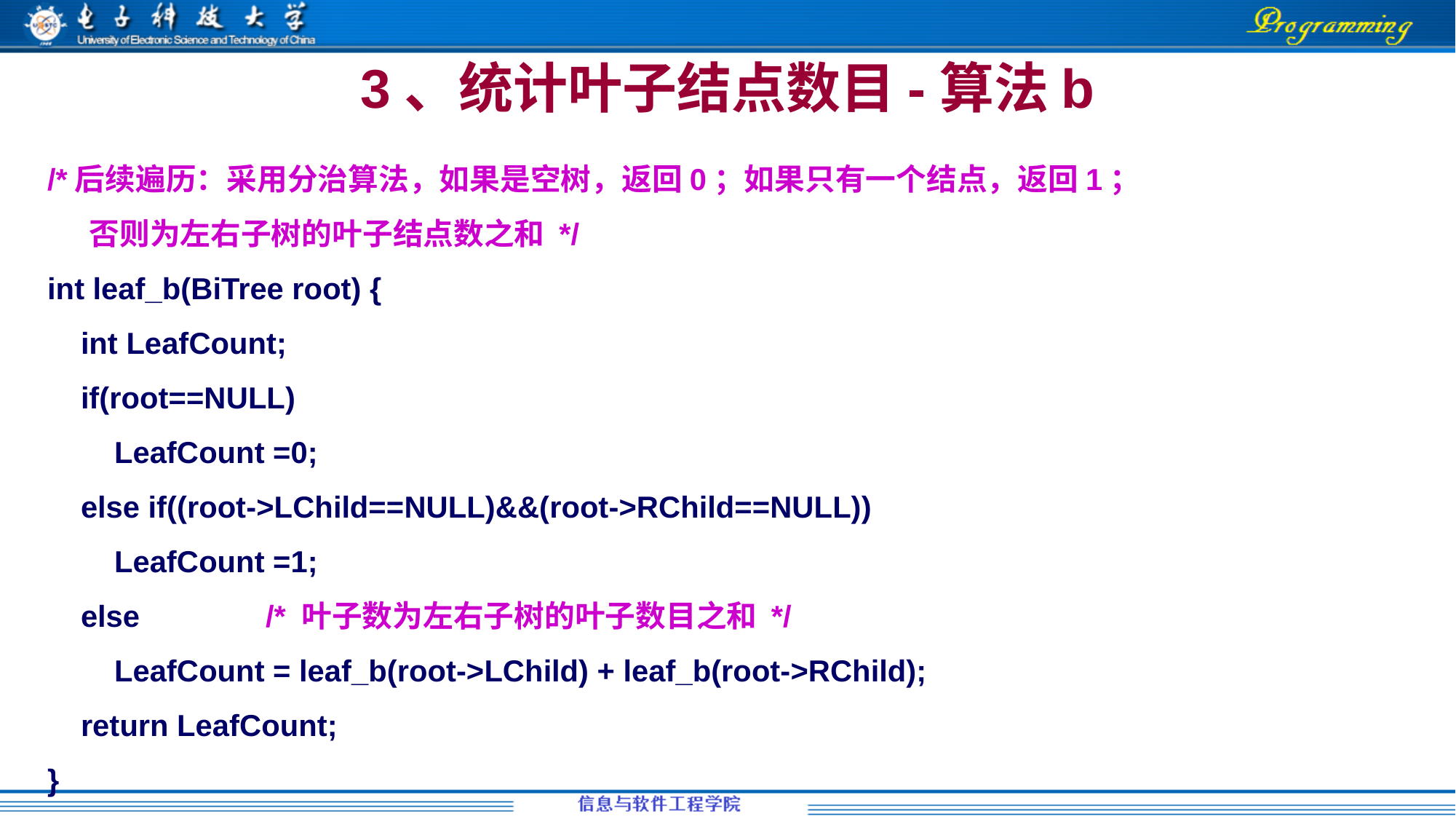

# 3、统计叶子结点数目-算法b
/*后续遍历：采用分治算法，如果是空树，返回0；如果只有一个结点，返回1；
     否则为左右子树的叶子结点数之和 */
int leaf_b(BiTree root) {
    int LeafCount;
    if(root==NULL)
        LeafCount =0;
    else if((root->LChild==NULL)&&(root->RChild==NULL))
        LeafCount =1;
    else 		/* 叶子数为左右子树的叶子数目之和 */
        LeafCount = leaf_b(root->LChild) + leaf_b(root->RChild);
    return LeafCount;
}